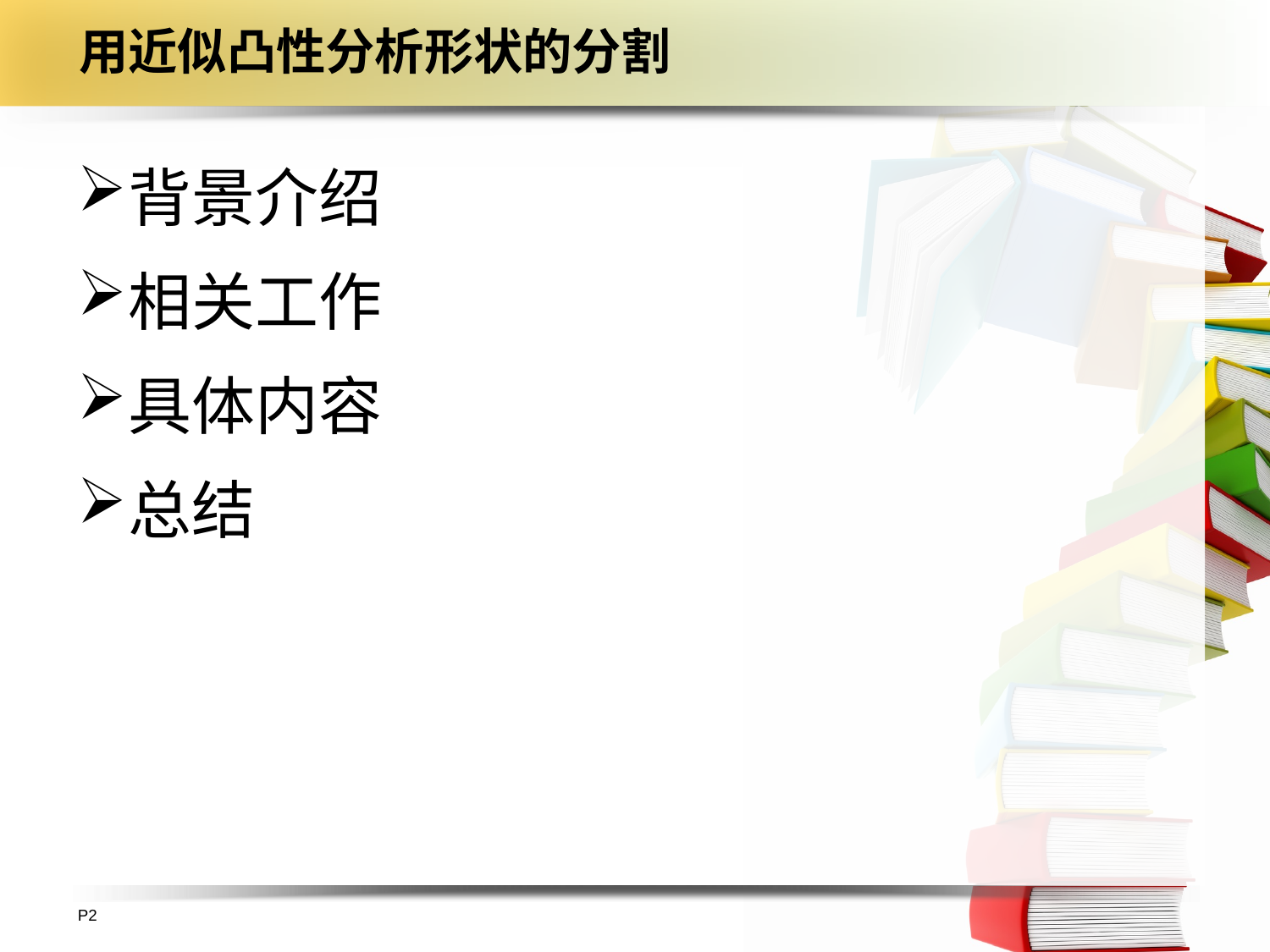

# 用近似凸性分析形状的分割
背景介绍
相关工作
具体内容
总结
P2